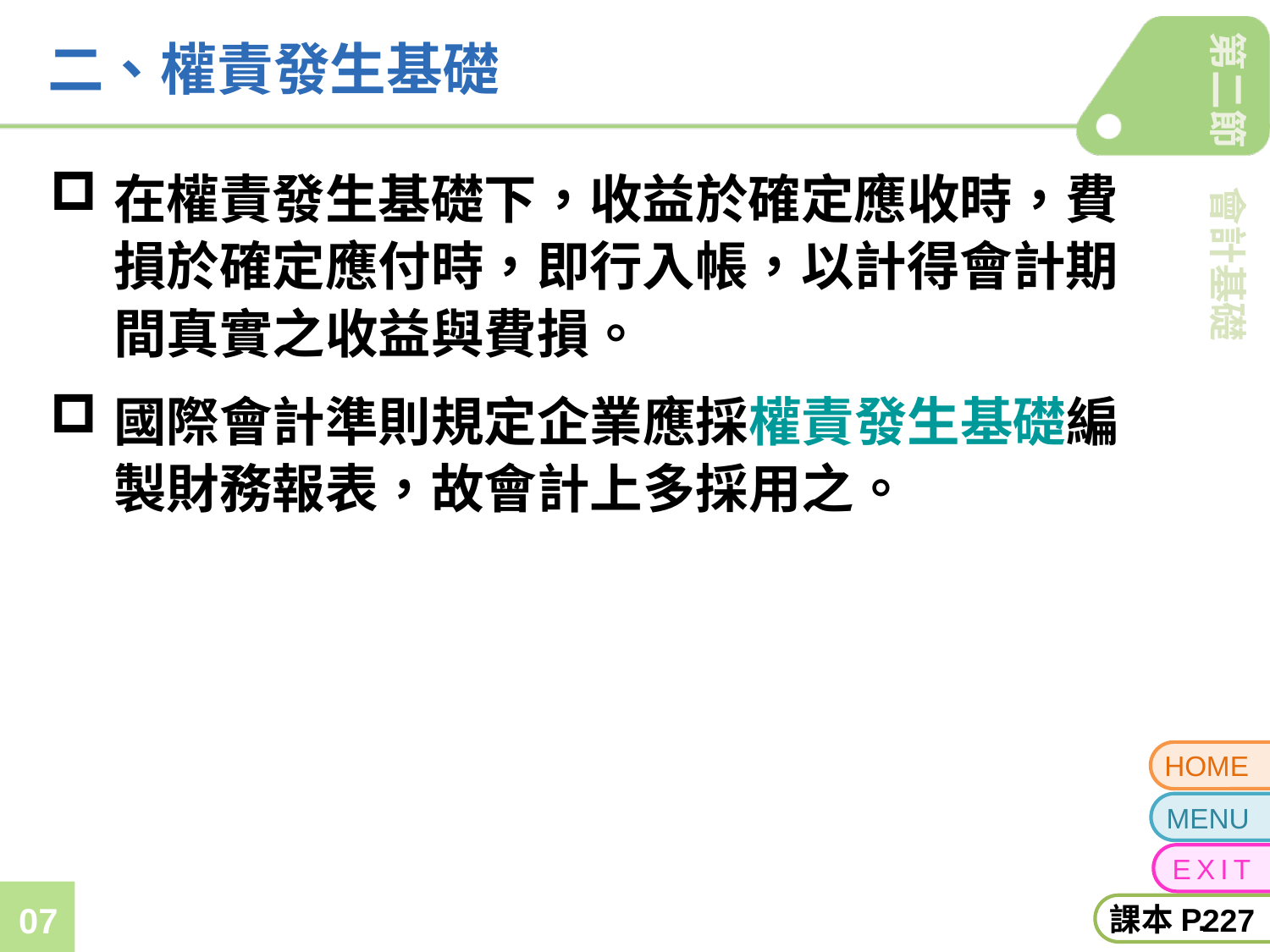

# 二、權責發生基礎
在權責發生基礎下，收益於確定應收時，費損於確定應付時，即行入帳，以計得會計期間真實之收益與費損。
國際會計準則規定企業應採權責發生基礎編製財務報表，故會計上多採用之。
227